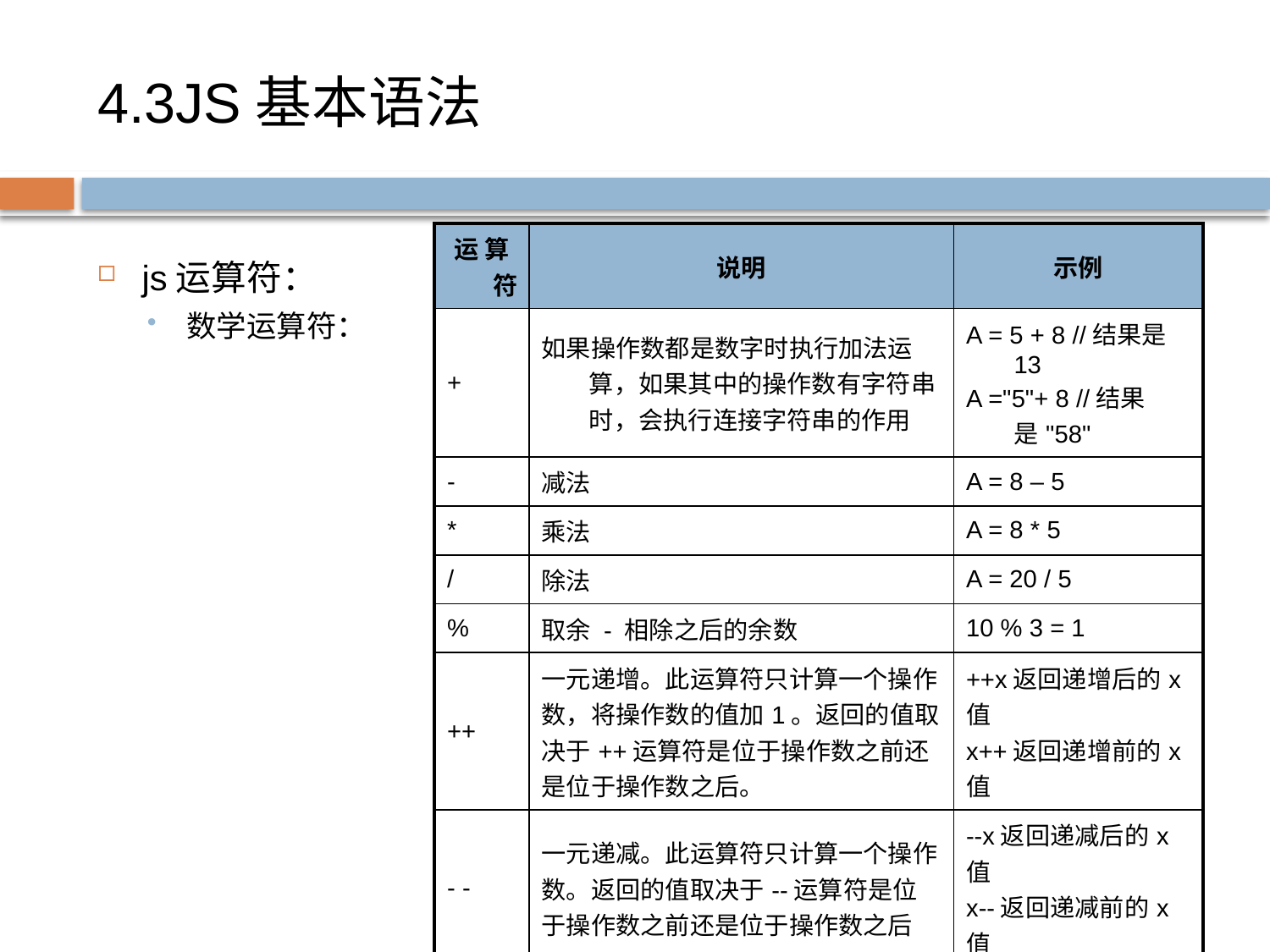

# 4.3JS基本语法
| 运 算符 | 说明 | 示例 |
| --- | --- | --- |
| + | 如果操作数都是数字时执行加法运算，如果其中的操作数有字符串时，会执行连接字符串的作用 | A = 5 + 8 //结果是13 A ="5"+ 8 //结果是"58" |
| - | 减法 | A = 8 – 5 |
| \* | 乘法 | A = 8 \* 5 |
| / | 除法 | A = 20 / 5 |
| % | 取余 - 相除之后的余数 | 10 % 3 = 1 |
| ++ | 一元递增。此运算符只计算一个操作数，将操作数的值加1。返回的值取决于++运算符是位于操作数之前还是位于操作数之后。 | ++x返回递增后的x值 x++返回递增前的x值 |
| - - | 一元递减。此运算符只计算一个操作数。返回的值取决于--运算符是位于操作数之前还是位于操作数之后 | --x返回递减后的x值 x--返回递减前的x值 |
| - | 一元求反。此运算符返回操作数的相反数 | 如果a等于5，则-a =-5 |
js运算符：
数学运算符：